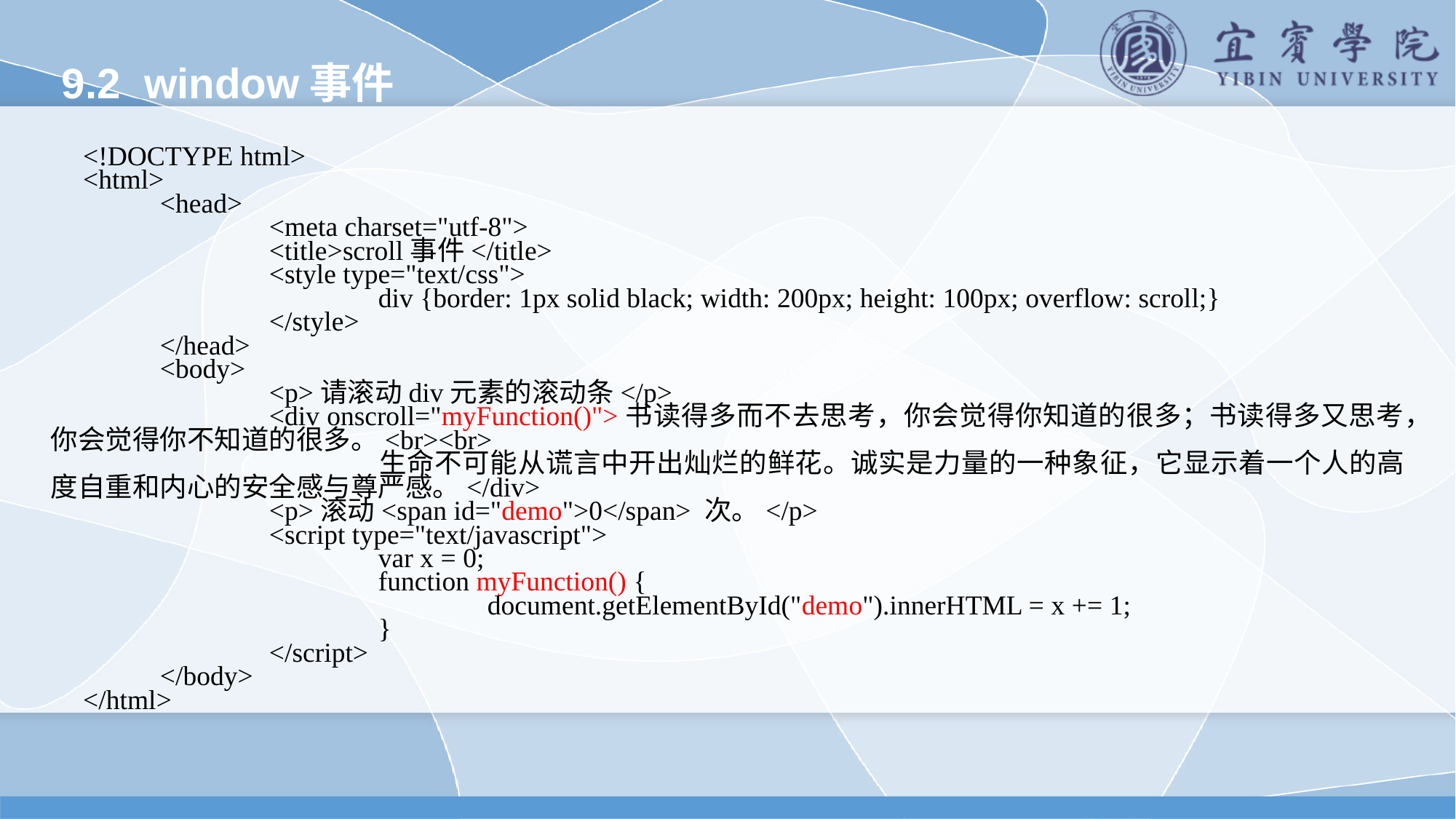

9.2  window事件
<!DOCTYPE html>
<html>
	<head>
		<meta charset="utf-8">
		<title>scroll事件</title>
		<style type="text/css">
			div {border: 1px solid black; width: 200px; height: 100px; overflow: scroll;}
		</style>
	</head>
	<body>
		<p>请滚动div元素的滚动条</p>
		<div onscroll="myFunction()">书读得多而不去思考，你会觉得你知道的很多；书读得多又思考，你会觉得你不知道的很多。<br><br>
			生命不可能从谎言中开出灿烂的鲜花。诚实是力量的一种象征，它显示着一个人的高度自重和内心的安全感与尊严感。</div>
		<p>滚动<span id="demo">0</span> 次。</p>
		<script type="text/javascript">
			var x = 0;
			function myFunction() {
				document.getElementById("demo").innerHTML = x += 1;
			}
		</script>
	</body>
</html>